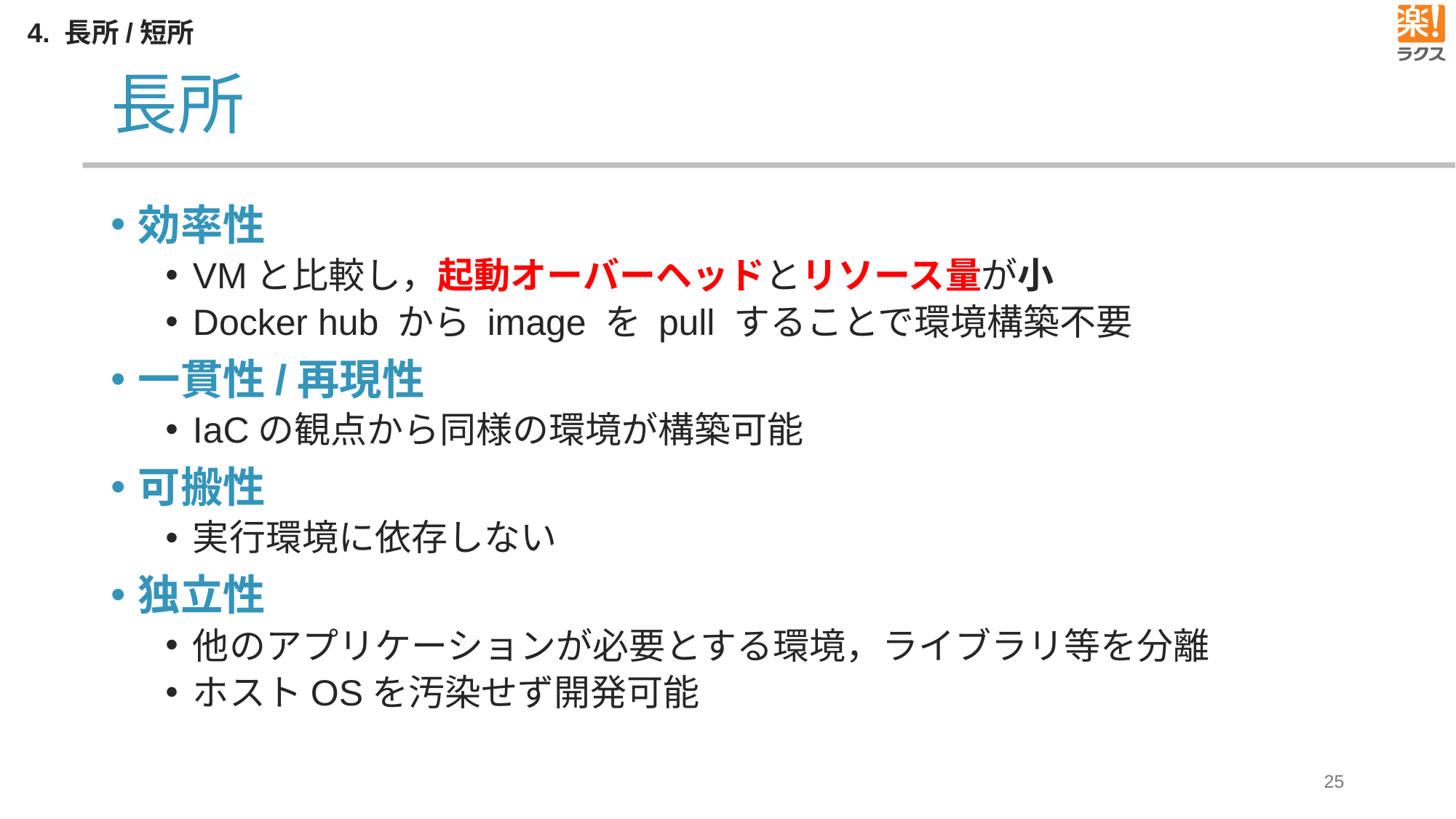

4. 長所/短所
# 長所
効率性
VMと比較し，起動オーバーヘッドとリソース量が小
Docker hub から image を pull することで環境構築不要
一貫性/再現性
IaCの観点から同様の環境が構築可能
可搬性
実行環境に依存しない
独立性
他のアプリケーションが必要とする環境，ライブラリ等を分離
ホストOSを汚染せず開発可能
25